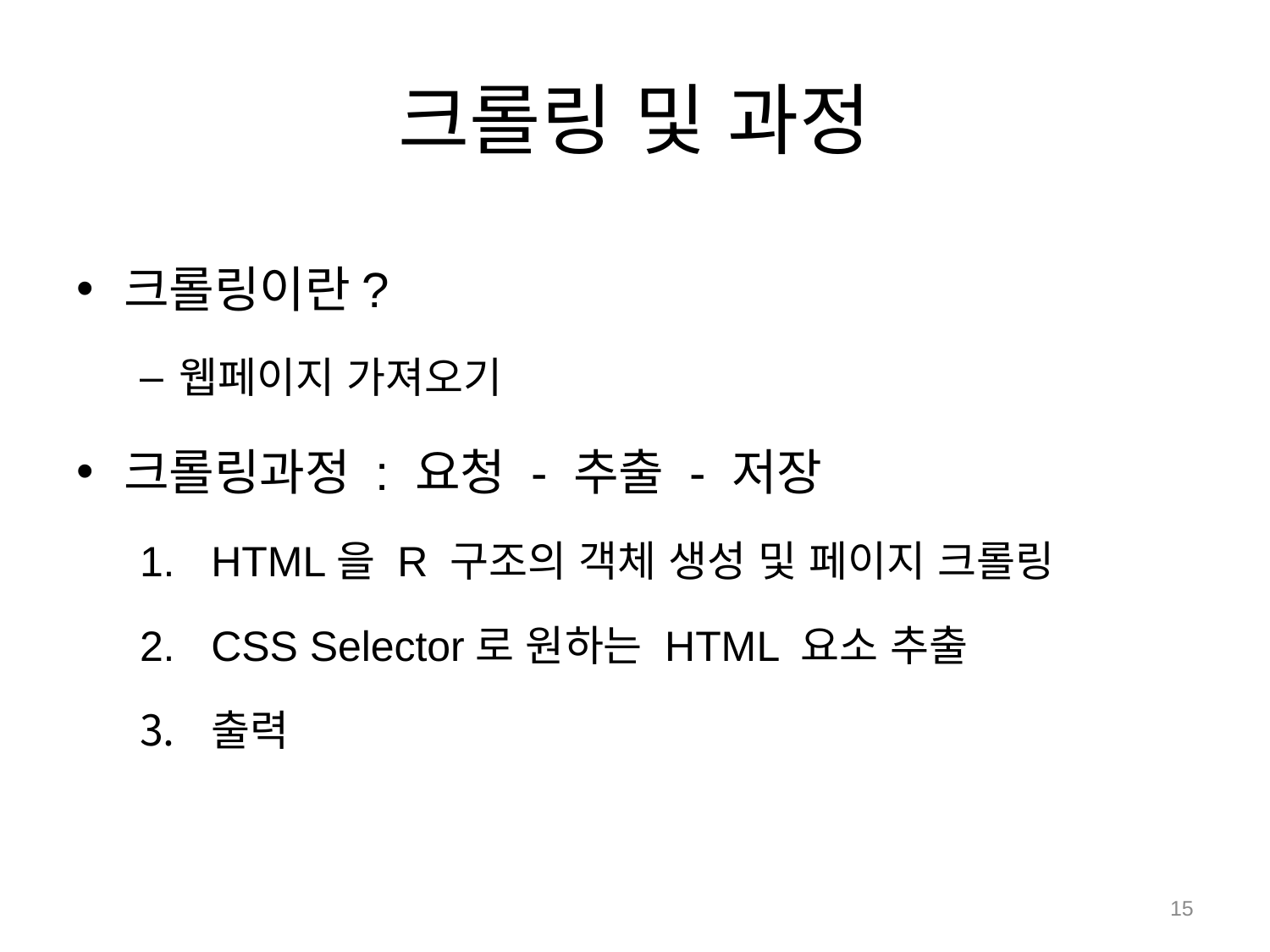

# 크롤링 및 과정
크롤링이란?
웹페이지 가져오기
크롤링과정 : 요청 - 추출 - 저장
HTML을 R 구조의 객체 생성 및 페이지 크롤링
CSS Selector로 원하는 HTML 요소 추출
출력
15